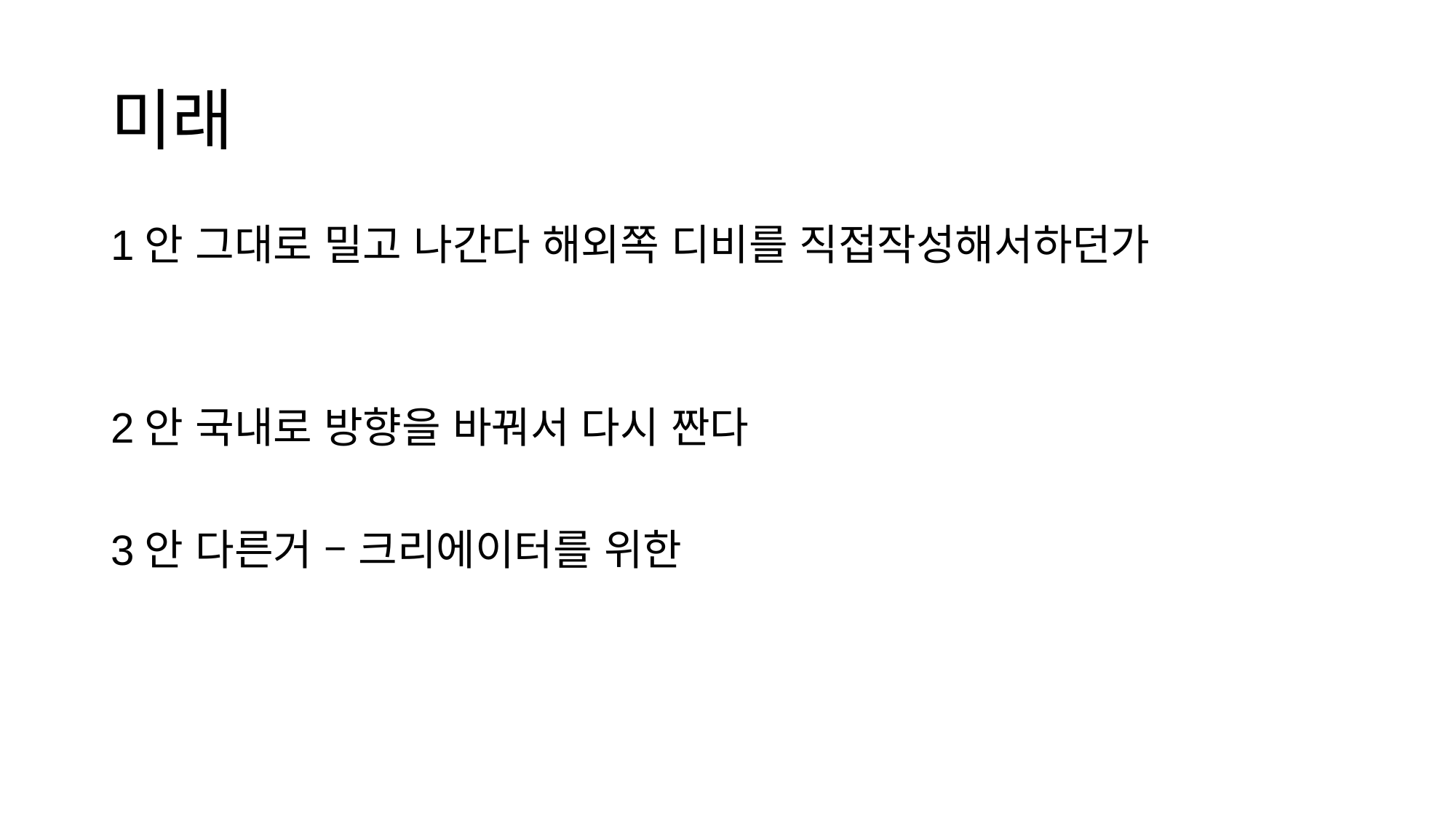

# 미래
1안 그대로 밀고 나간다 해외쪽 디비를 직접작성해서하던가

2안 국내로 방향을 바꿔서 다시 짠다

3안 다른거 – 크리에이터를 위한